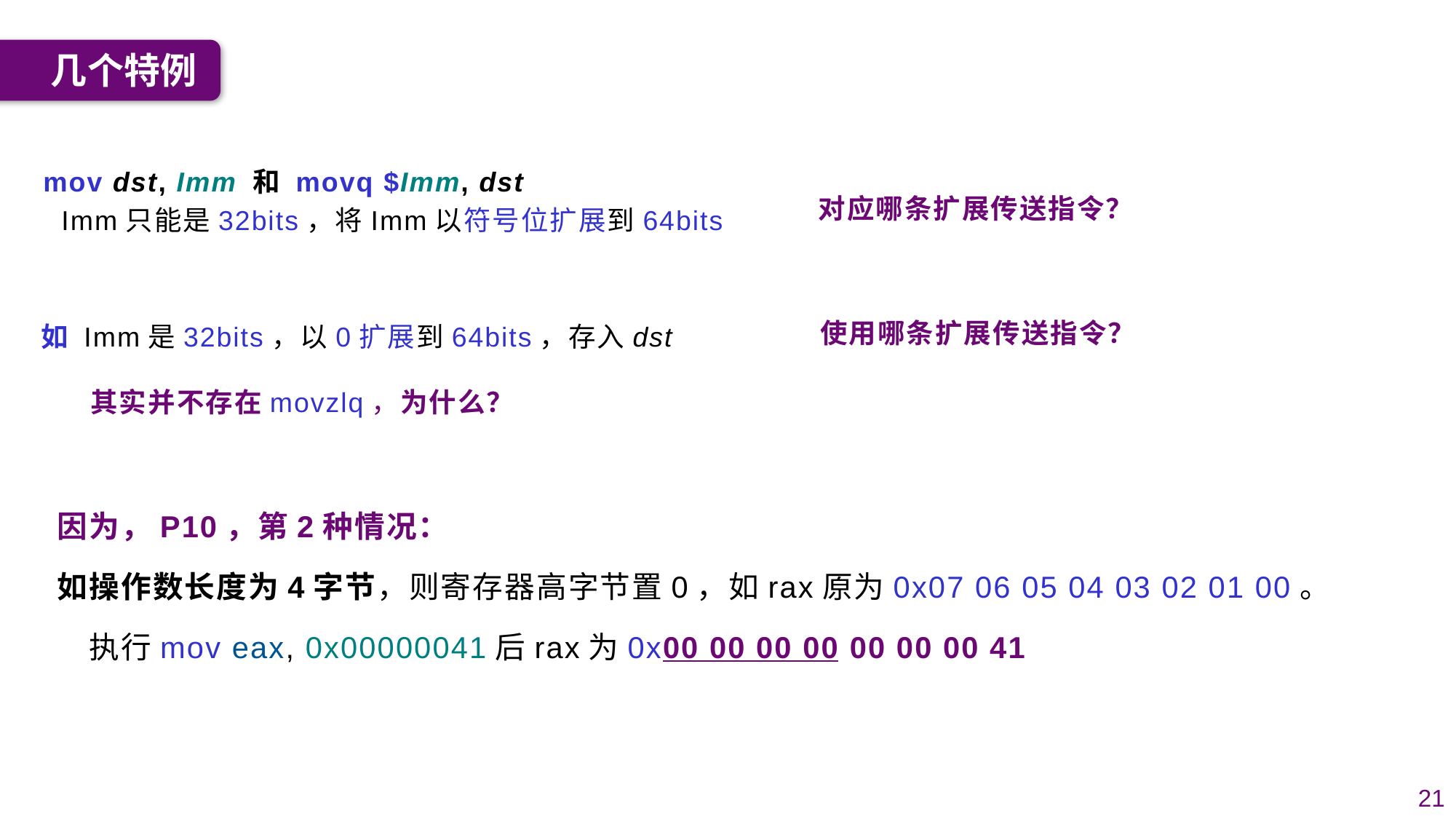

几个特例
mov dst, Imm 和 movq $Imm, dst
  Imm只能是32bits，将Imm以符号位扩展到64bits
对应哪条扩展传送指令？
使用哪条扩展传送指令？
如 Imm是32bits，以0扩展到64bits，存入dst
其实并不存在movzlq，为什么？
因为，P10，第2种情况：
如操作数长度为4字节，则寄存器高字节置0，如rax原为0x07 06 05 04 03 02 01 00。
   执行mov eax, 0x00000041后rax为0x00 00 00 00 00 00 00 41
21